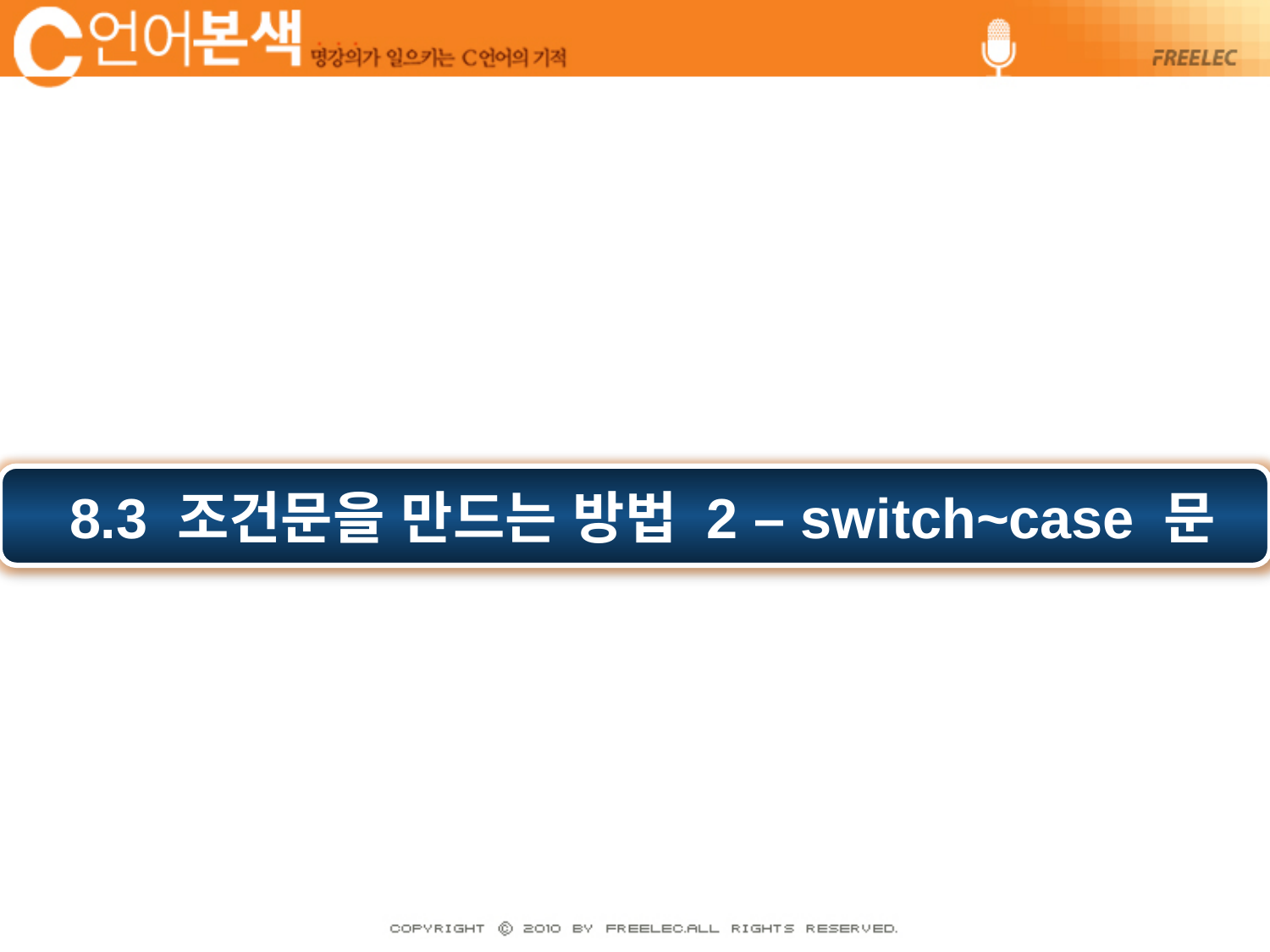

8.3 조건문을 만드는 방법 2 – switch~case 문